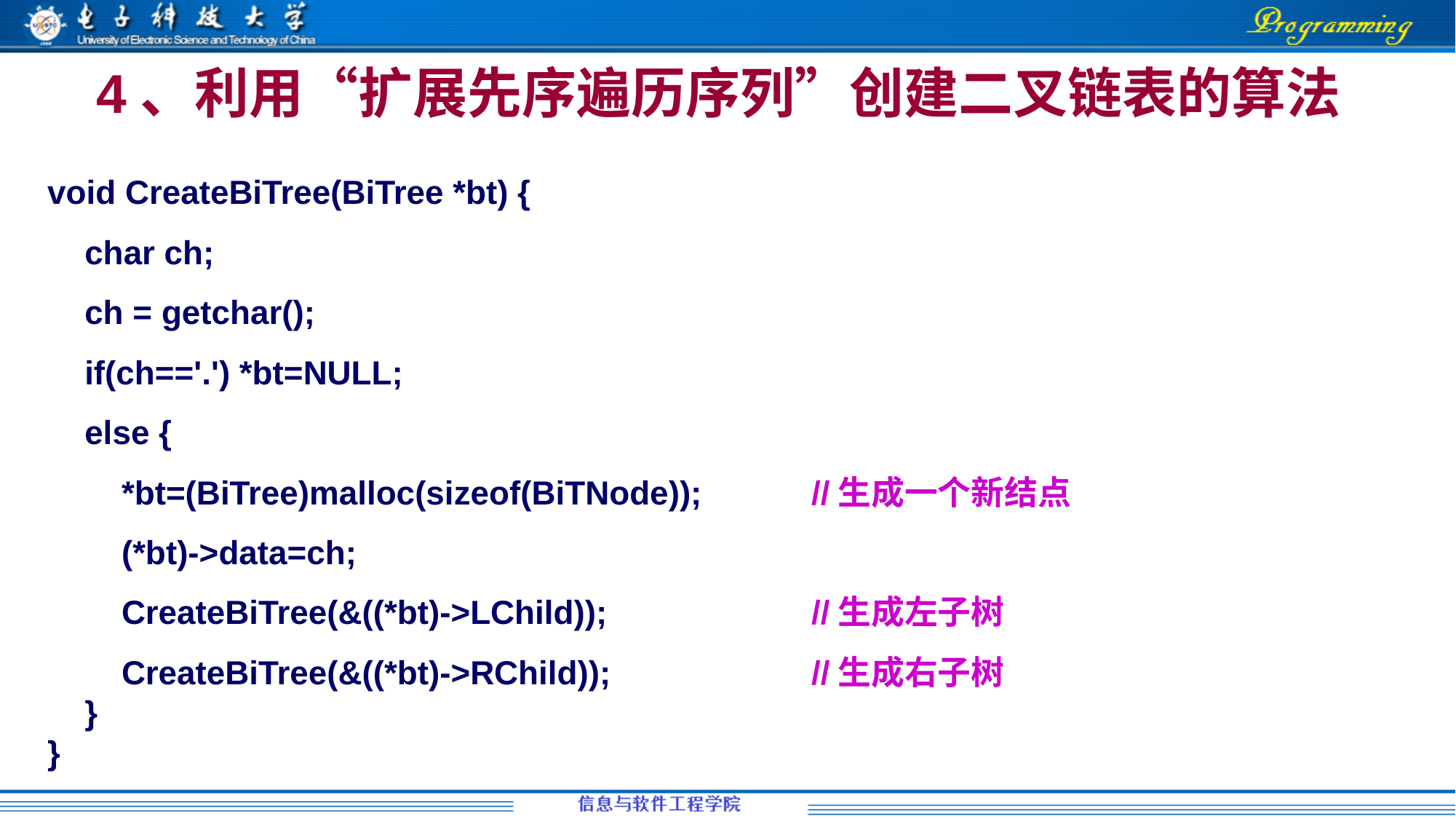

# 4、利用“扩展先序遍历序列”创建二叉链表的算法
void CreateBiTree(BiTree *bt) {
    char ch;
    ch = getchar();
    if(ch=='.') *bt=NULL;
    else {
        *bt=(BiTree)malloc(sizeof(BiTNode)); 	//生成一个新结点
        (*bt)->data=ch;
        CreateBiTree(&((*bt)->LChild)); 		//生成左子树
        CreateBiTree(&((*bt)->RChild));		//生成右子树
    }
}